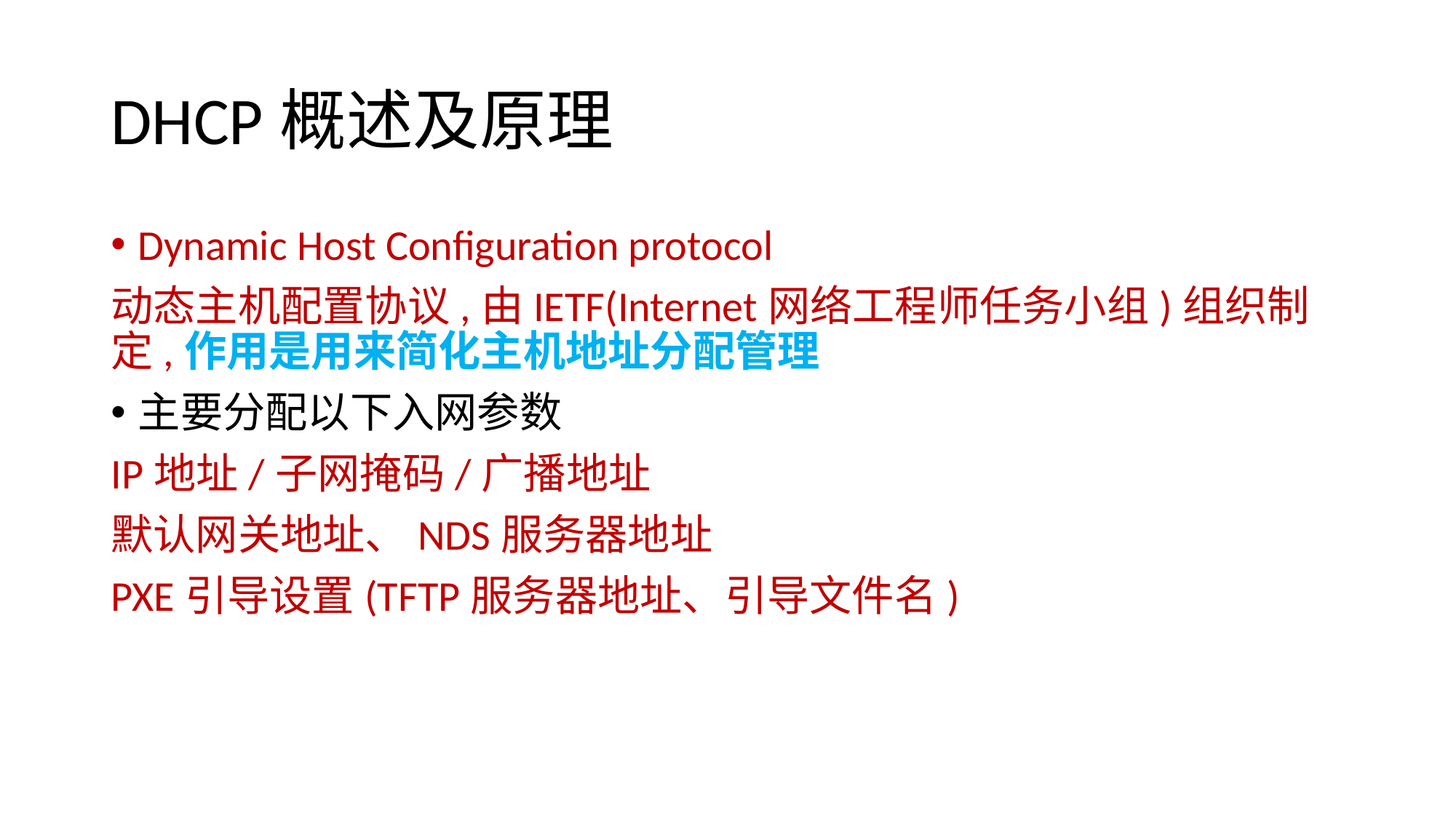

# DHCP概述及原理
Dynamic Host Configuration protocol
动态主机配置协议,由IETF(Internet网络工程师任务小组)组织制  定,作用是用来简化主机地址分配管理
主要分配以下入网参数
IP地址/子网掩码/广播地址
默认网关地址、NDS服务器地址
PXE引导设置(TFTP服务器地址、引导文件名)